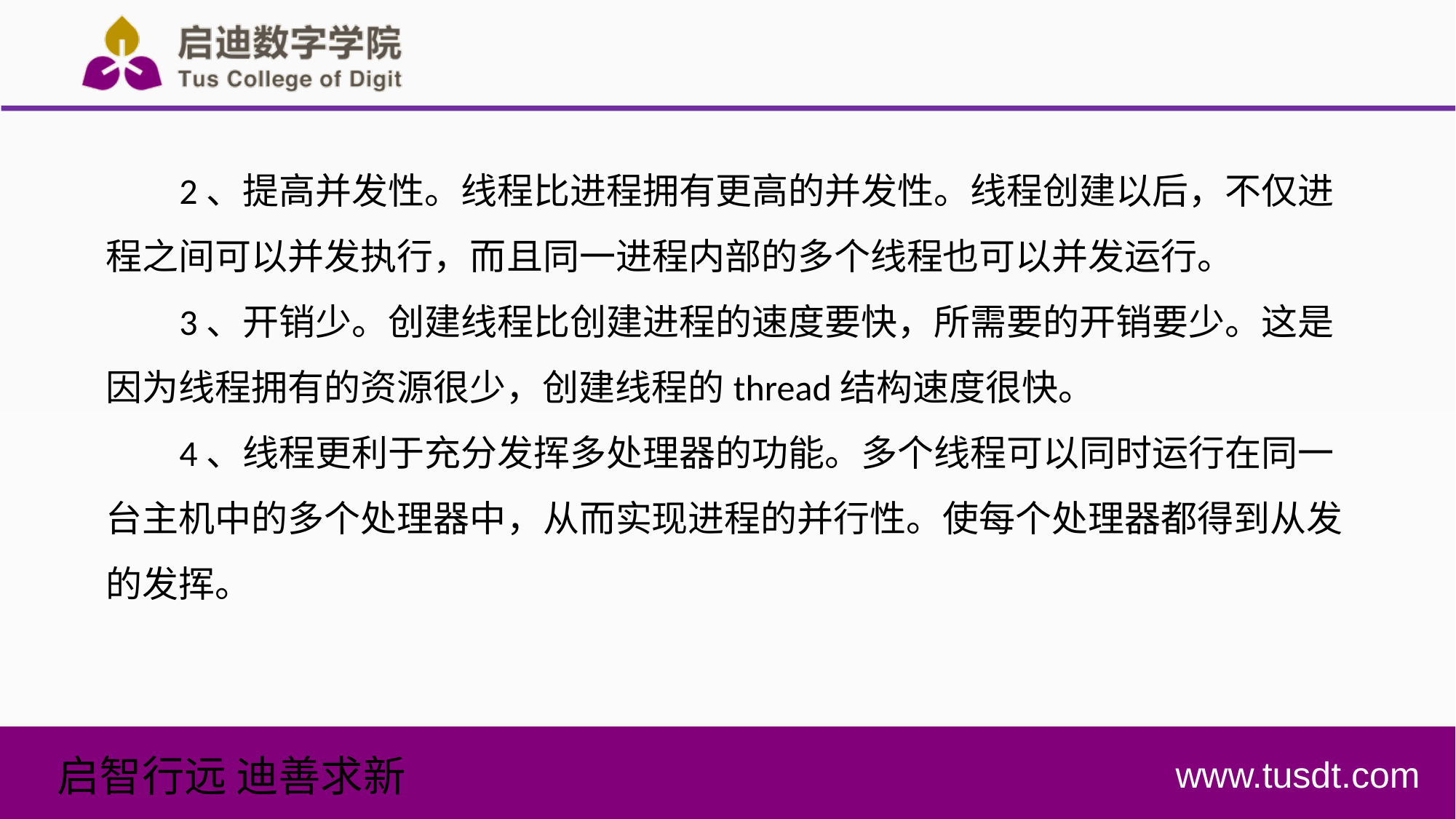

2、提高并发性。线程比进程拥有更高的并发性。线程创建以后，不仅进程之间可以并发执行，而且同一进程内部的多个线程也可以并发运行。
3、开销少。创建线程比创建进程的速度要快，所需要的开销要少。这是因为线程拥有的资源很少，创建线程的thread结构速度很快。
4、线程更利于充分发挥多处理器的功能。多个线程可以同时运行在同一台主机中的多个处理器中，从而实现进程的并行性。使每个处理器都得到从发的发挥。